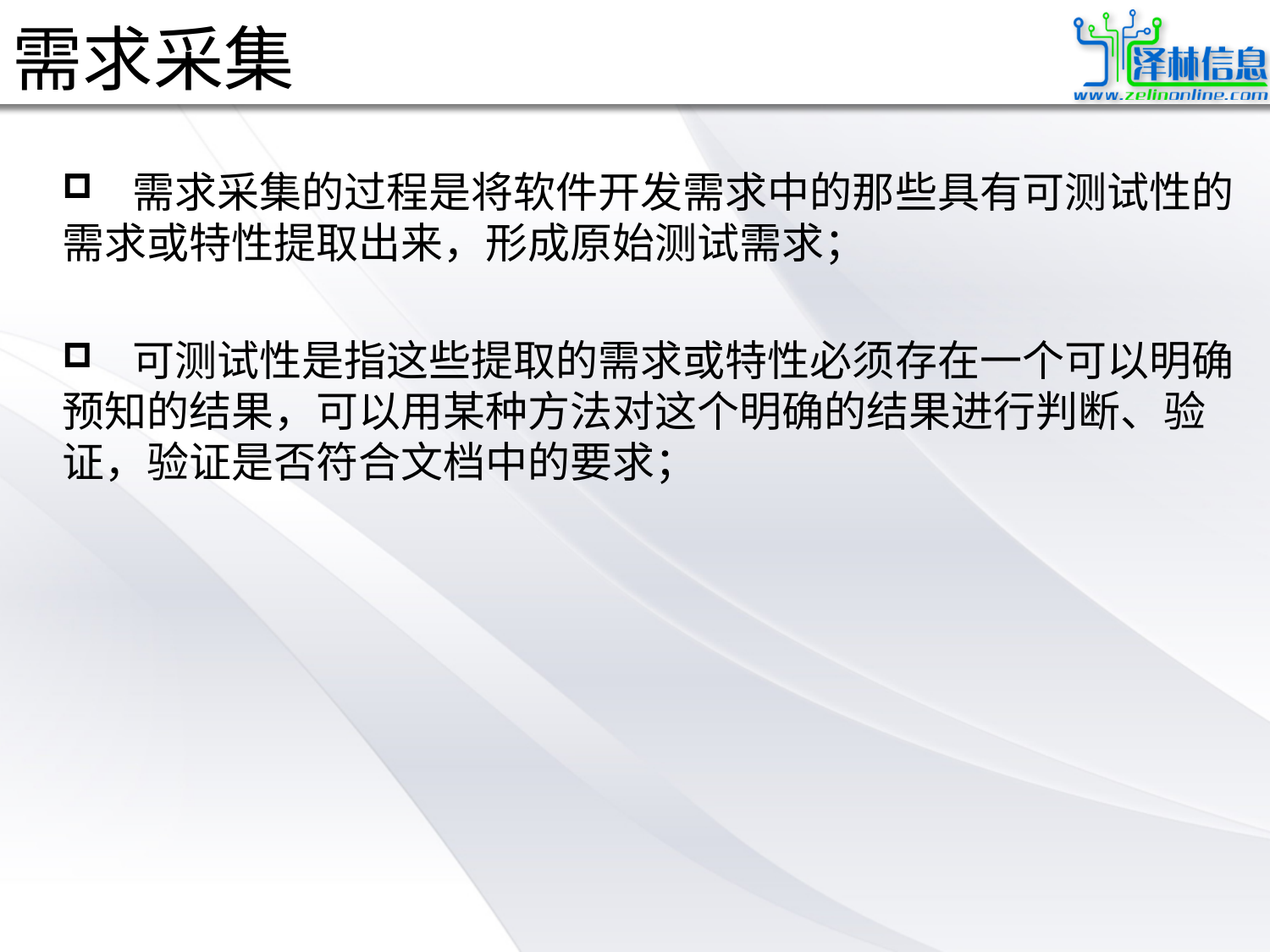

# 需求采集
   需求采集的过程是将软件开发需求中的那些具有可测试性的需求或特性提取出来，形成原始测试需求；

   可测试性是指这些提取的需求或特性必须存在一个可以明确预知的结果，可以用某种方法对这个明确的结果进行判断、验证，验证是否符合文档中的要求；